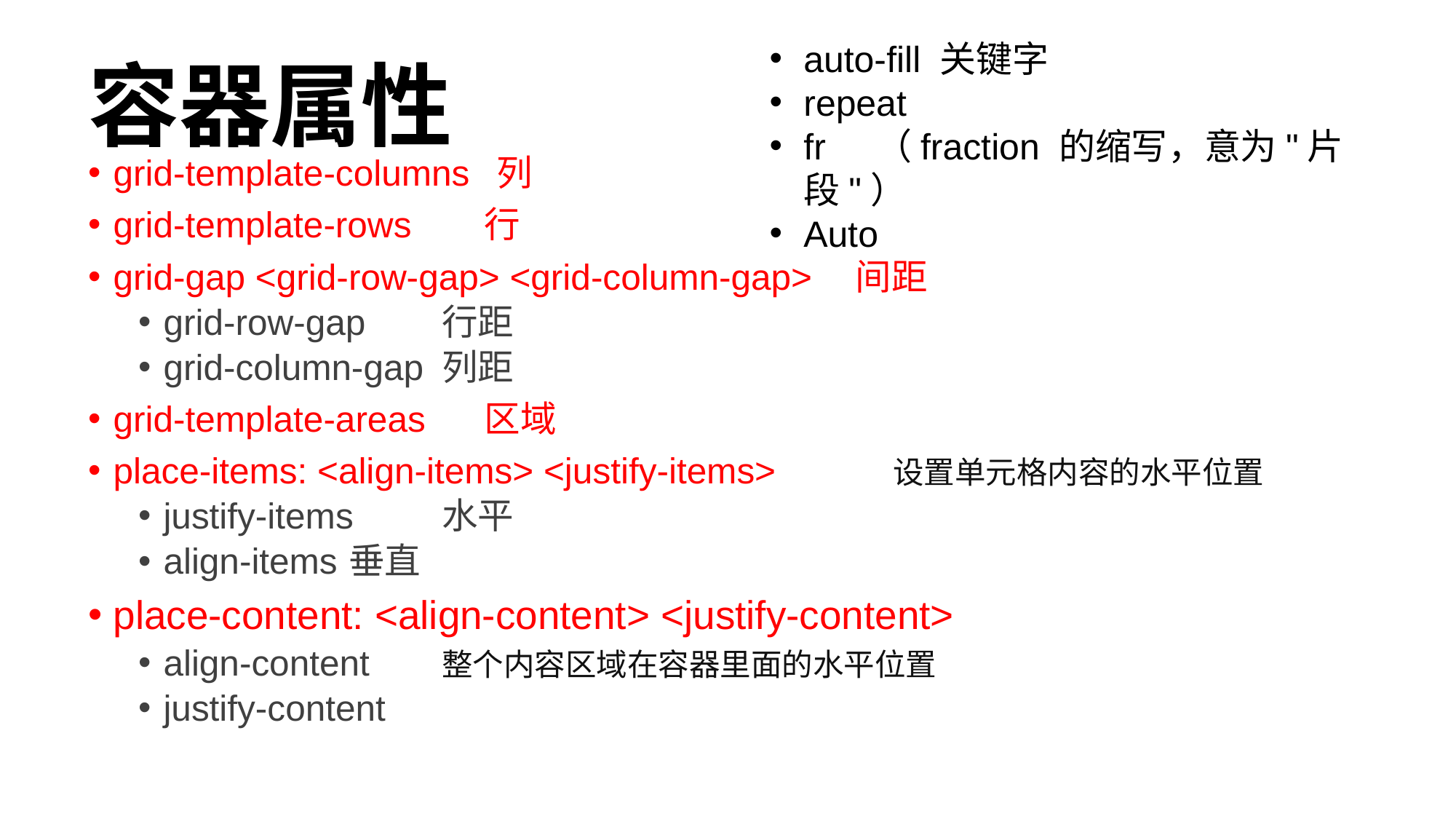

# 容器属性
auto-fill 关键字
repeat
fr    （fraction 的缩写，意为"片段"）
Auto

grid-template-columns  列
grid-template-rows	行
grid-gap <grid-row-gap> <grid-column-gap>	间距
grid-row-gap 		行距
grid-column-gap	列距
grid-template-areas	区域
place-items: <align-items> <justify-items>	   设置单元格内容的水平位置
justify-items		水平
align-items		垂直
place-content: <align-content> <justify-content>
align-content		整个内容区域在容器里面的水平位置
justify-content